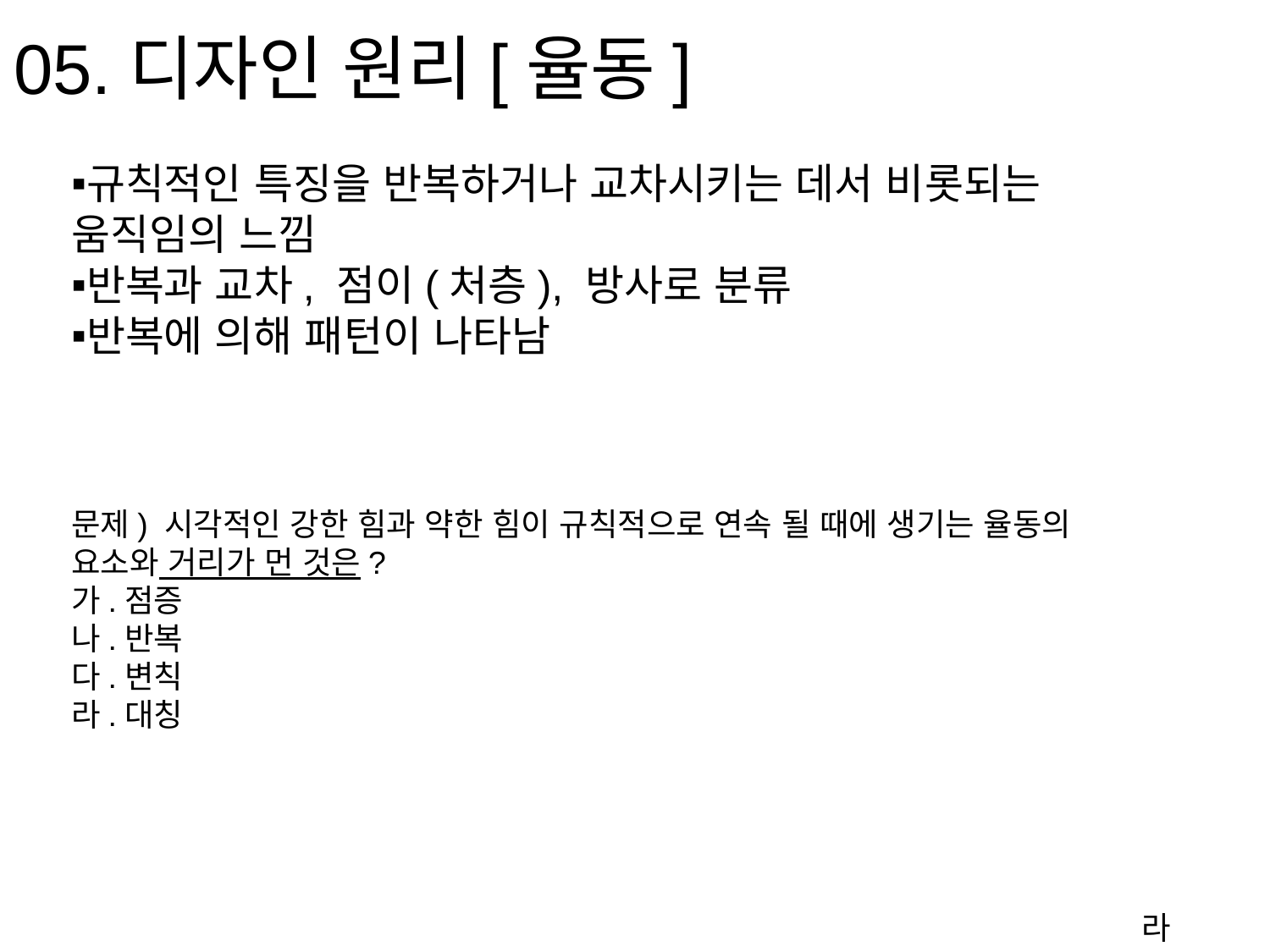

# 05.디자인 원리[율동]
규칙적인 특징을 반복하거나 교차시키는 데서 비롯되는 움직임의 느낌
반복과 교차, 점이(처층), 방사로 분류
반복에 의해 패턴이 나타남

문제) 시각적인 강한 힘과 약한 힘이 규칙적으로 연속 될 때에 생기는 율동의 요소와 거리가 먼 것은?
가.점증
나.반복
다.변칙
라.대칭
라